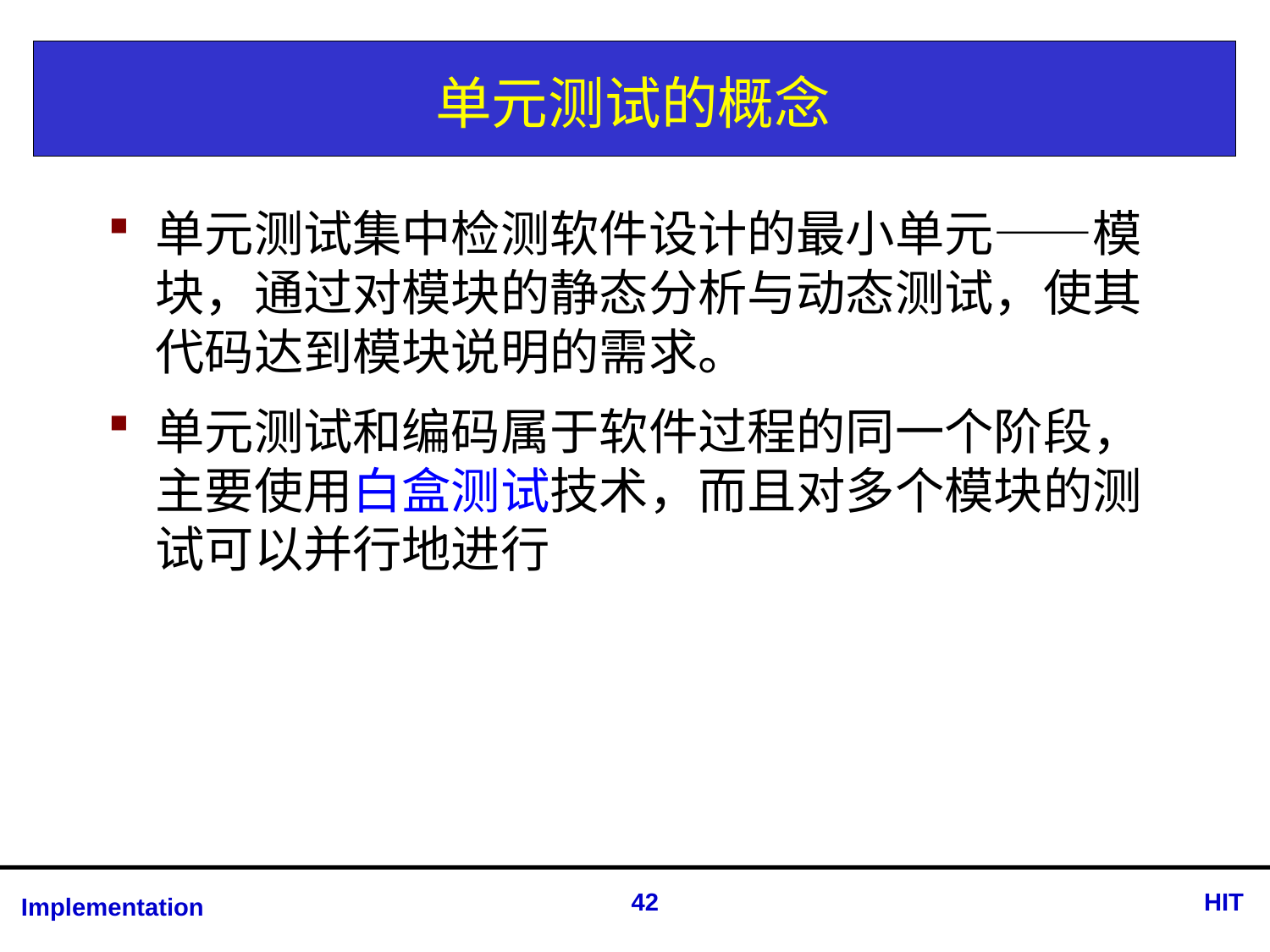

# 单元测试的概念
单元测试集中检测软件设计的最小单元——模块，通过对模块的静态分析与动态测试，使其代码达到模块说明的需求。
单元测试和编码属于软件过程的同一个阶段，主要使用白盒测试技术，而且对多个模块的测试可以并行地进行